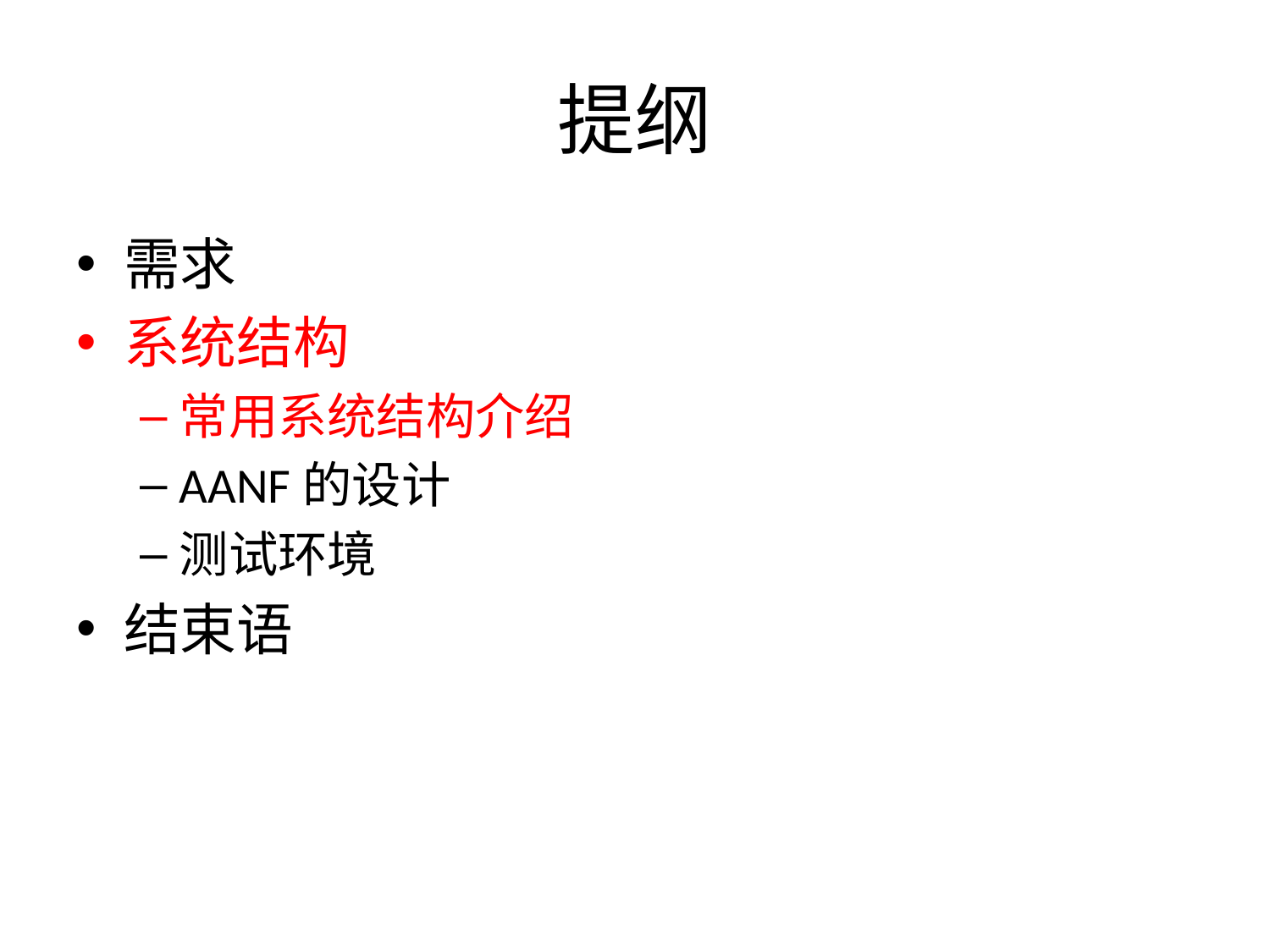

# 提纲
需求
系统结构
常用系统结构介绍
AANF的设计
测试环境
结束语